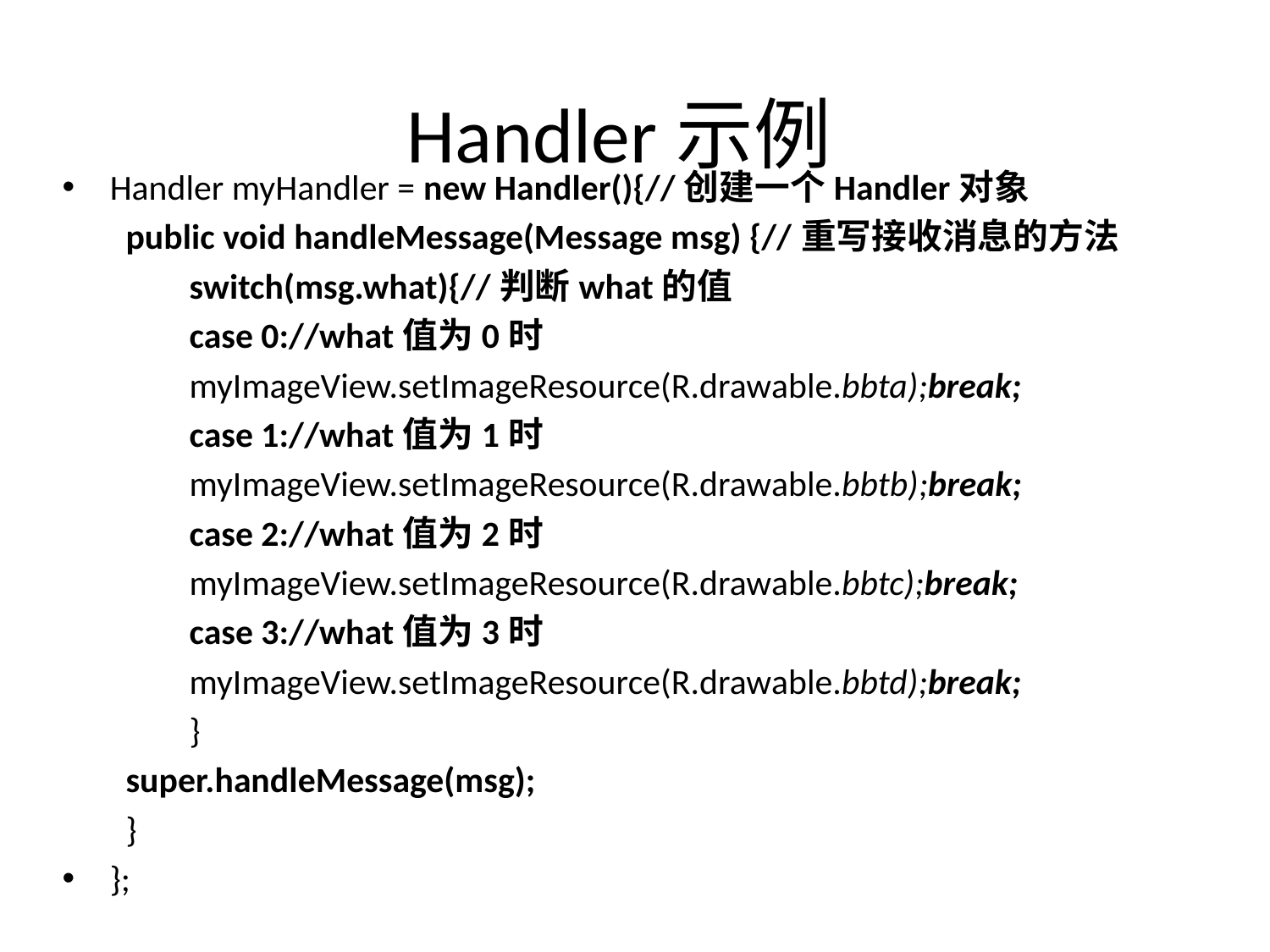

# Handler示例
Handler myHandler = new Handler(){//创建一个Handler对象
public void handleMessage(Message msg) {//重写接收消息的方法
switch(msg.what){//判断what的值
case 0://what值为0时
myImageView.setImageResource(R.drawable.bbta);break;
case 1://what值为1时
myImageView.setImageResource(R.drawable.bbtb);break;
case 2://what值为2时
myImageView.setImageResource(R.drawable.bbtc);break;
case 3://what值为3时
myImageView.setImageResource(R.drawable.bbtd);break;
}
super.handleMessage(msg);
}
};